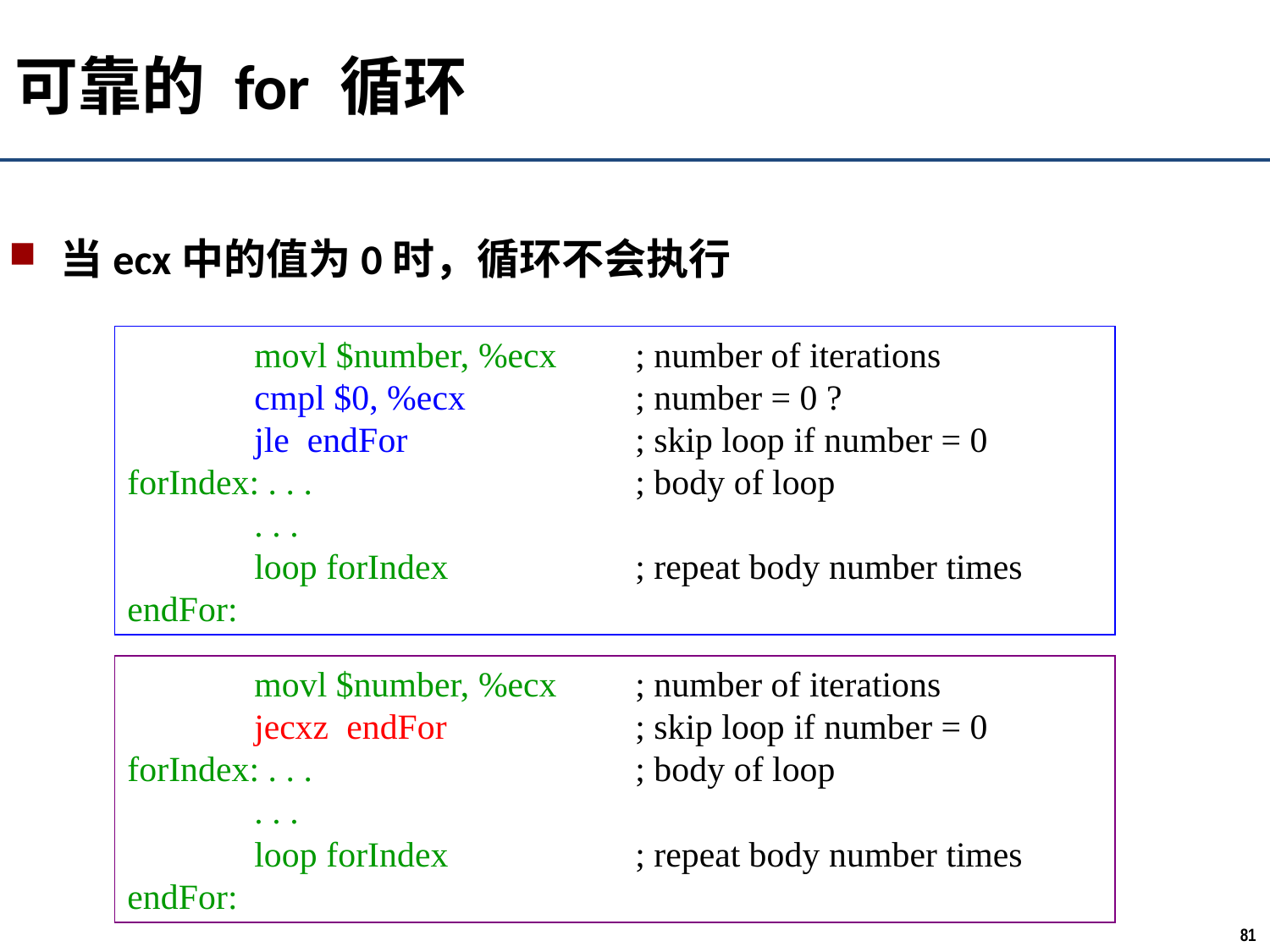

可靠的 for 循环
当ecx中的值为0时，循环不会执行

	movl $number, %ecx 	; number of iterations
	cmpl $0, %ecx 		; number = 0 ?
	jle  endFor 		; skip loop if number = 0
forIndex: . . . 			; body of loop
	. . .
	loop forIndex 		; repeat body number times
endFor:
	movl $number, %ecx 	; number of iterations
	jecxz  endFor		; skip loop if number = 0
forIndex: . . . 			; body of loop
	. . .
	loop forIndex 		; repeat body number times
endFor: